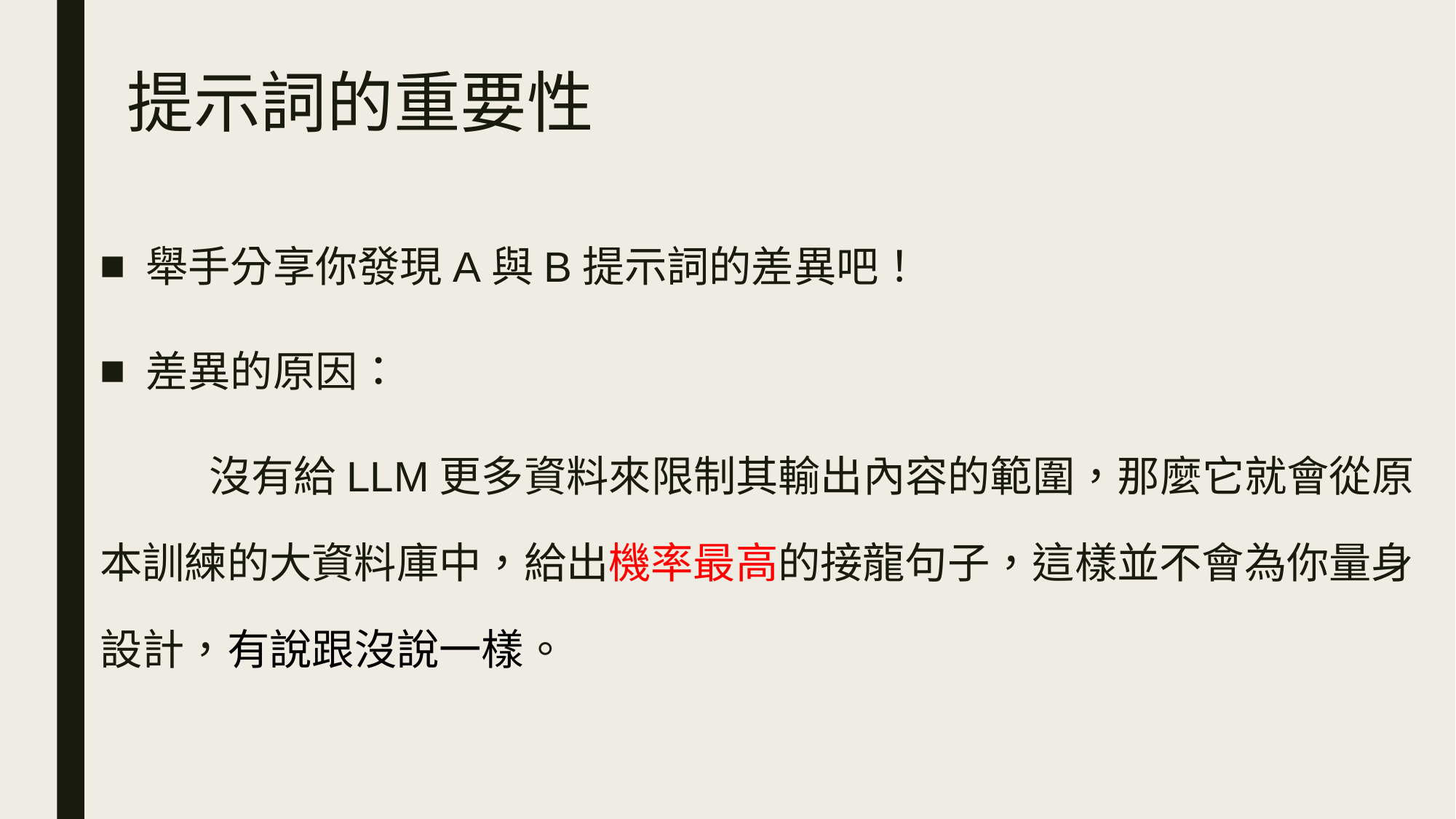

# 提示詞的重要性
舉手分享你發現A與B提示詞的差異吧！
差異的原因：
	沒有給LLM更多資料來限制其輸出內容的範圍，那麼它就會從原本訓練的大資料庫中，給出機率最高的接龍句子，這樣並不會為你量身設計，有說跟沒說一樣。